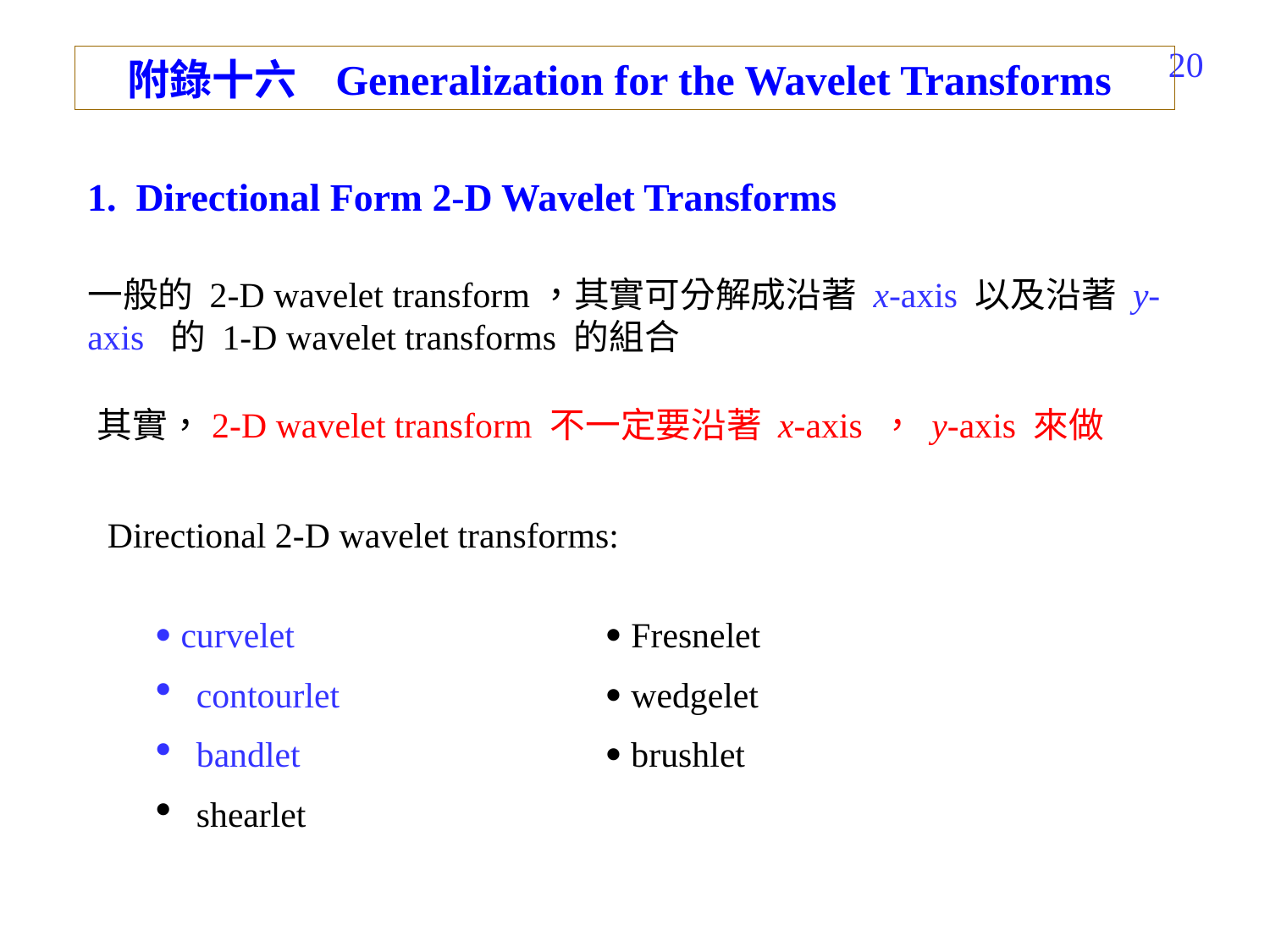

20
附錄十六   Generalization for the Wavelet Transforms
1.  Directional Form 2-D Wavelet Transforms
一般的 2-D wavelet transform，其實可分解成沿著 x-axis 以及沿著 y-axis  的 1-D wavelet transforms 的組合
其實，2-D wavelet transform 不一定要沿著 x-axis ， y-axis 來做
Directional 2-D wavelet transforms:
• curvelet
 contourlet
 bandlet
 shearlet
• Fresnelet
• wedgelet
• brushlet